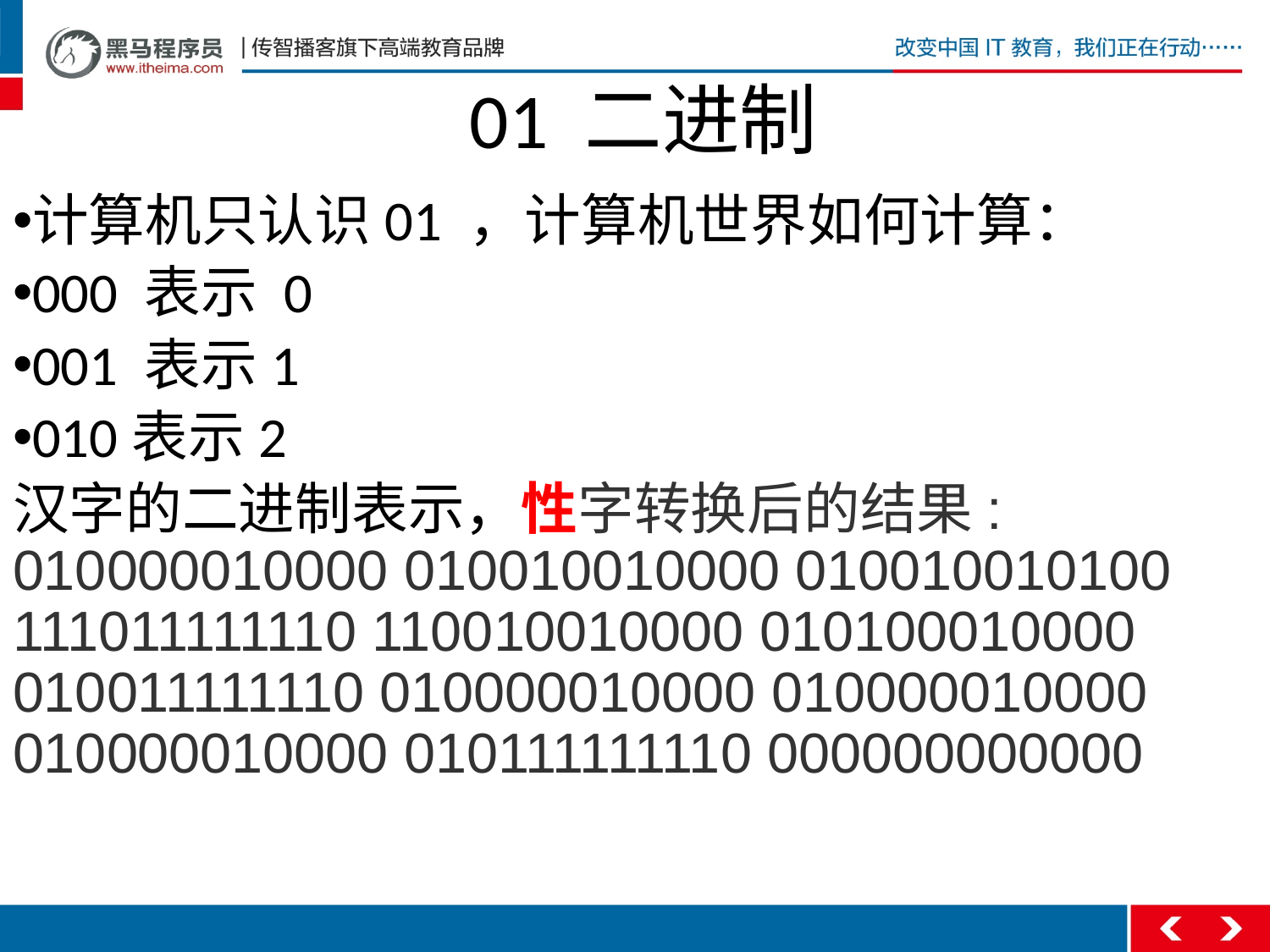

# 01 二进制

计算机只认识01 ，计算机世界如何计算：
000 表示 0
001 表示1
010表示2
汉字的二进制表示，性字转换后的结果:
010000010000 010010010000 010010010100 111011111110 110010010000 010100010000 010011111110 010000010000 010000010000 010000010000 010111111110 000000000000